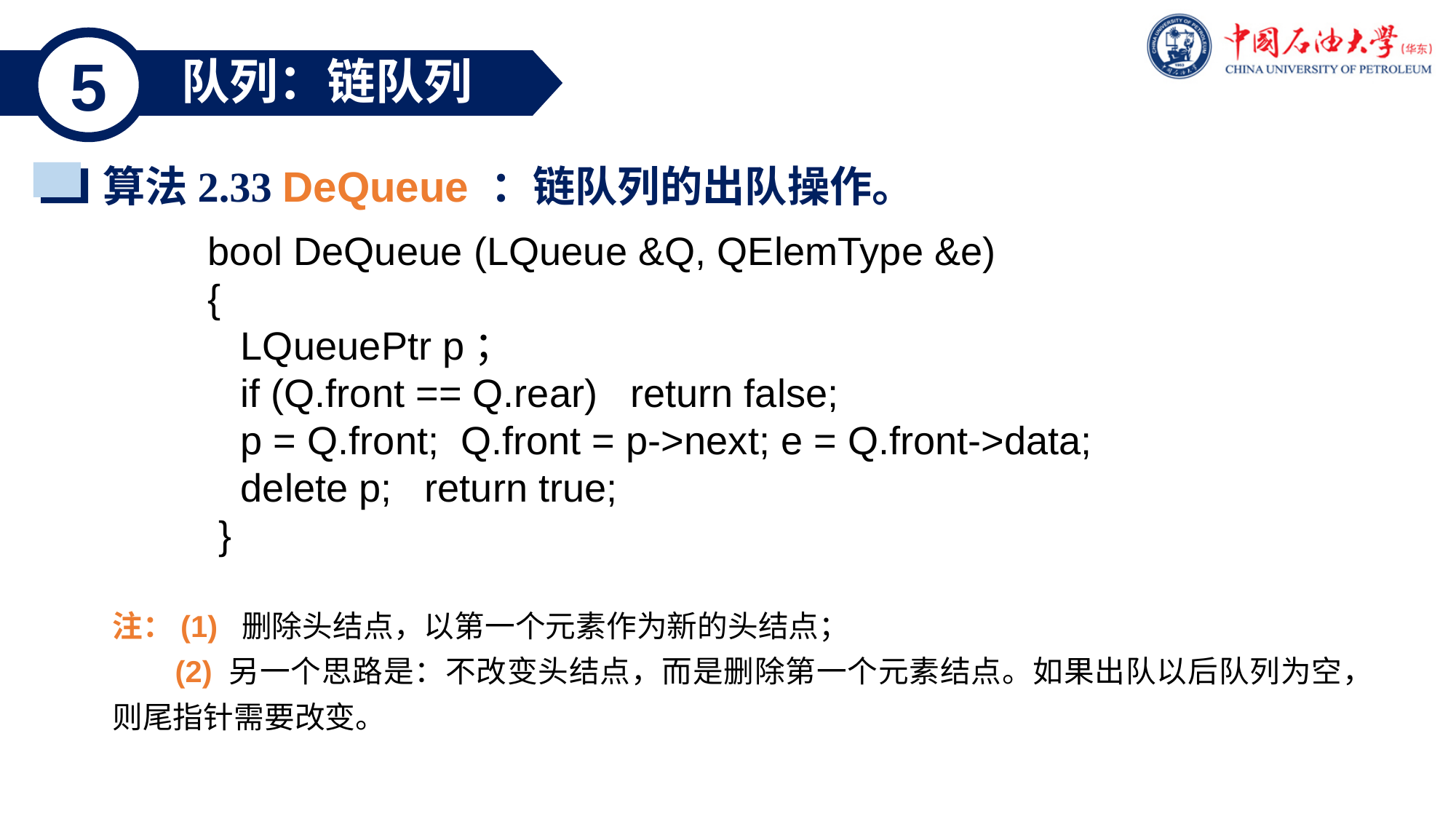

5
队列：链队列
栈：链栈
算法2.33 DeQueue ：链队列的出队操作。

bool DeQueue (LQueue &Q, QElemType &e)
{
   LQueuePtr p；
   if (Q.front == Q.rear)   return false;
   p = Q.front;  Q.front = p->next; e = Q.front->data;
   delete p;   return true;
 }
注：(1)  删除头结点，以第一个元素作为新的头结点；
       (2) 另一个思路是：不改变头结点，而是删除第一个元素结点。如果出队以后队列为空，则尾指针需要改变。